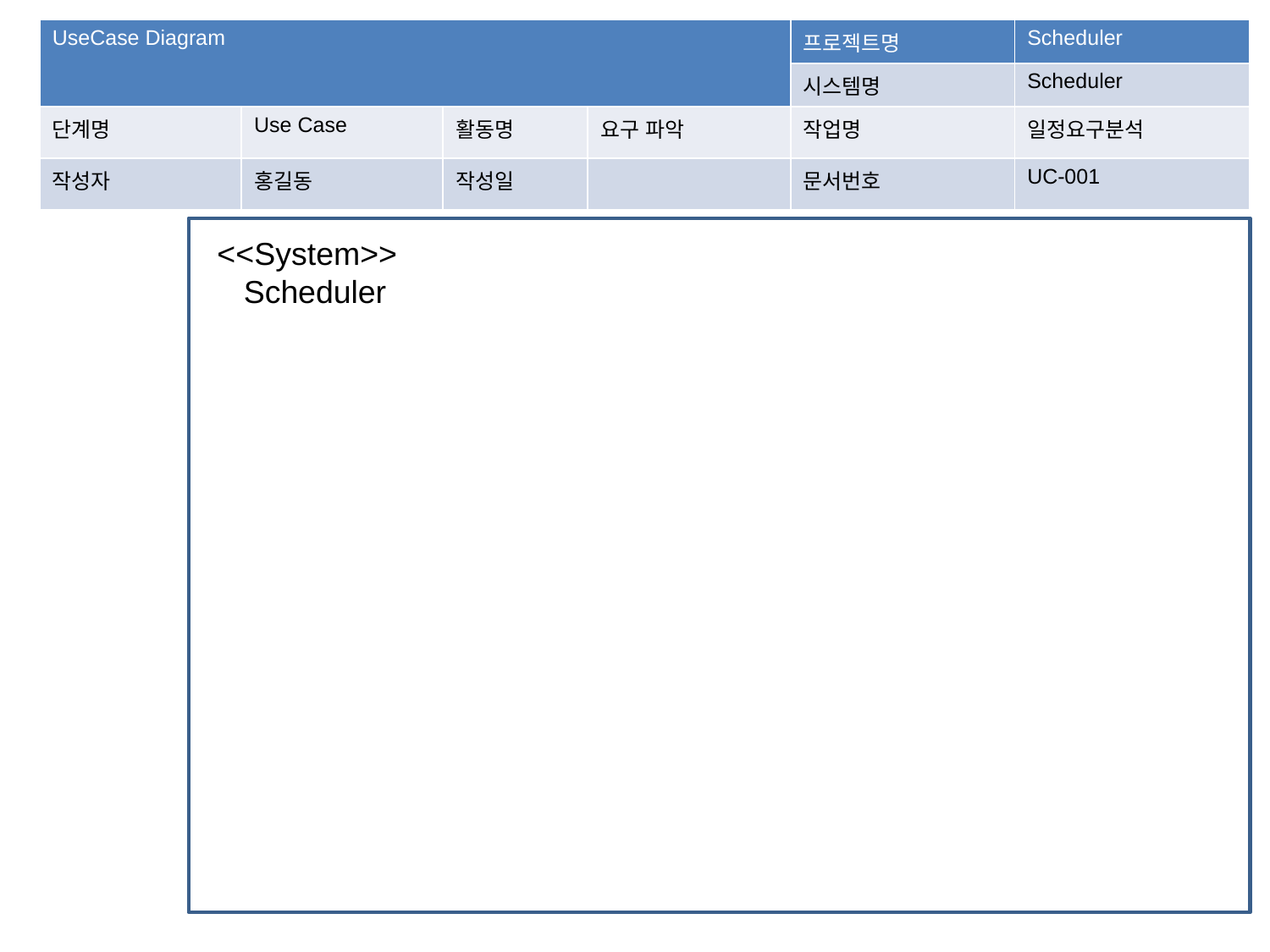

| UseCase Diagram |  |  |  | 프로젝트명 | Scheduler |
| --- | --- | --- | --- | --- | --- |
|  |  |  |  | 시스템명 | Scheduler |
| 단계명 | Use Case | 활동명 | 요구 파악 | 작업명 | 일정요구분석 |
| 작성자 | 홍길동 | 작성일 |  | 문서번호 | UC-001 |

<<System>>
   Scheduler